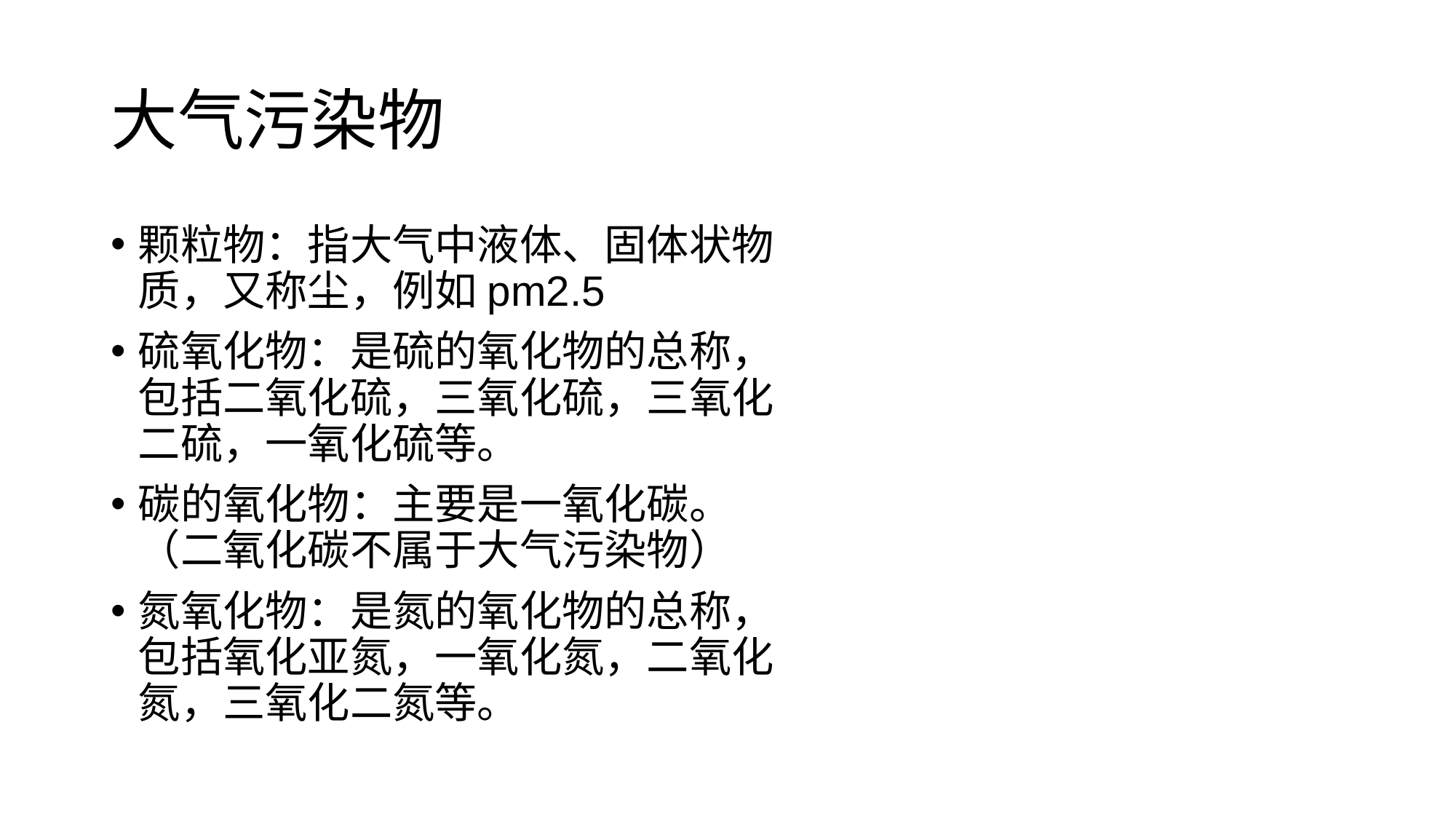

# 大气污染物
颗粒物：指大气中液体、固体状物质，又称尘，例如pm2.5
硫氧化物：是硫的氧化物的总称，包括二氧化硫，三氧化硫，三氧化二硫，一氧化硫等。
碳的氧化物：主要是一氧化碳。（二氧化碳不属于大气污染物）
氮氧化物：是氮的氧化物的总称，包括氧化亚氮，一氧化氮，二氧化氮，三氧化二氮等。